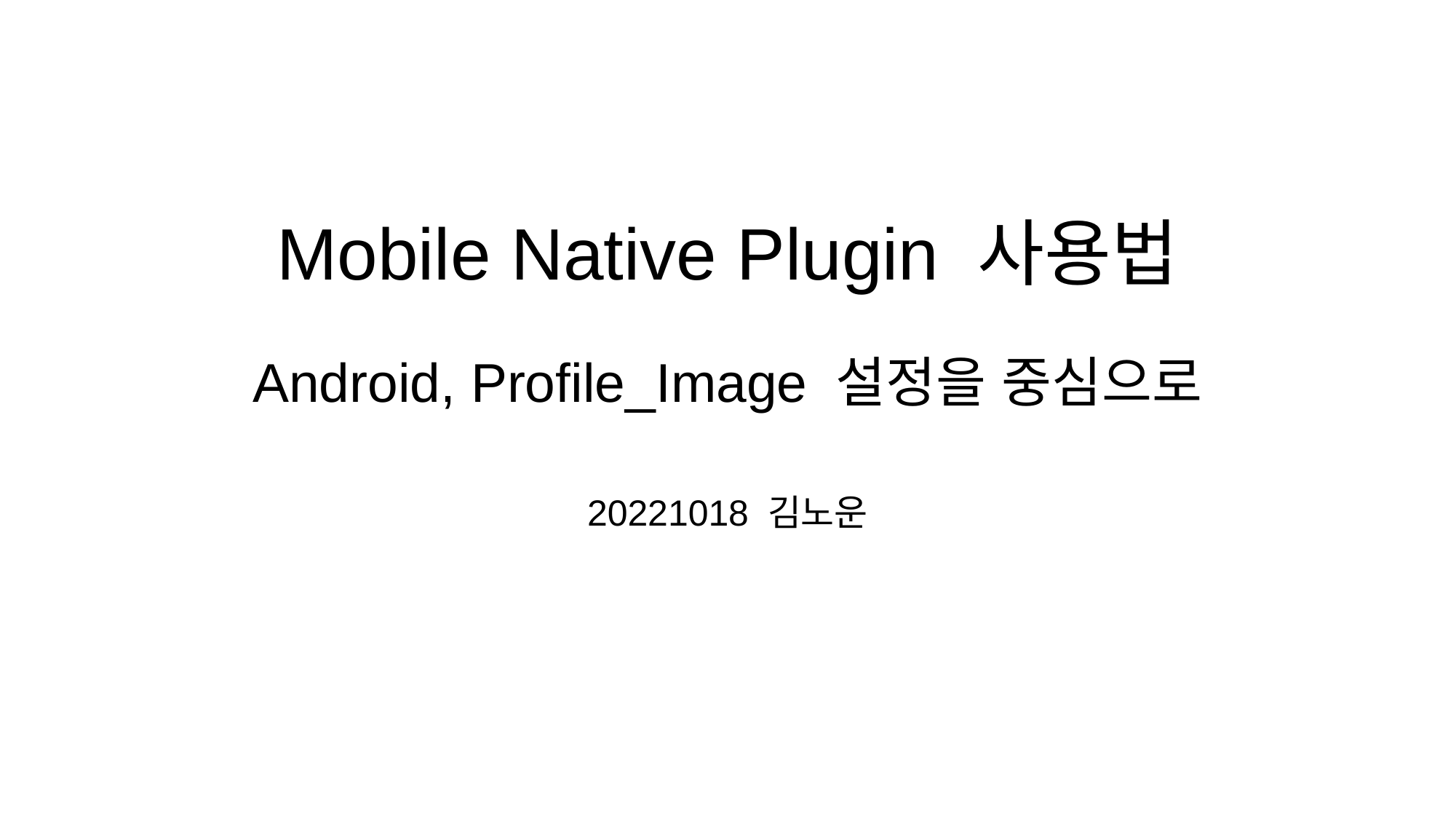

# Mobile Native Plugin 사용법 Android, Profile_Image 설정을 중심으로

20221018 김노운